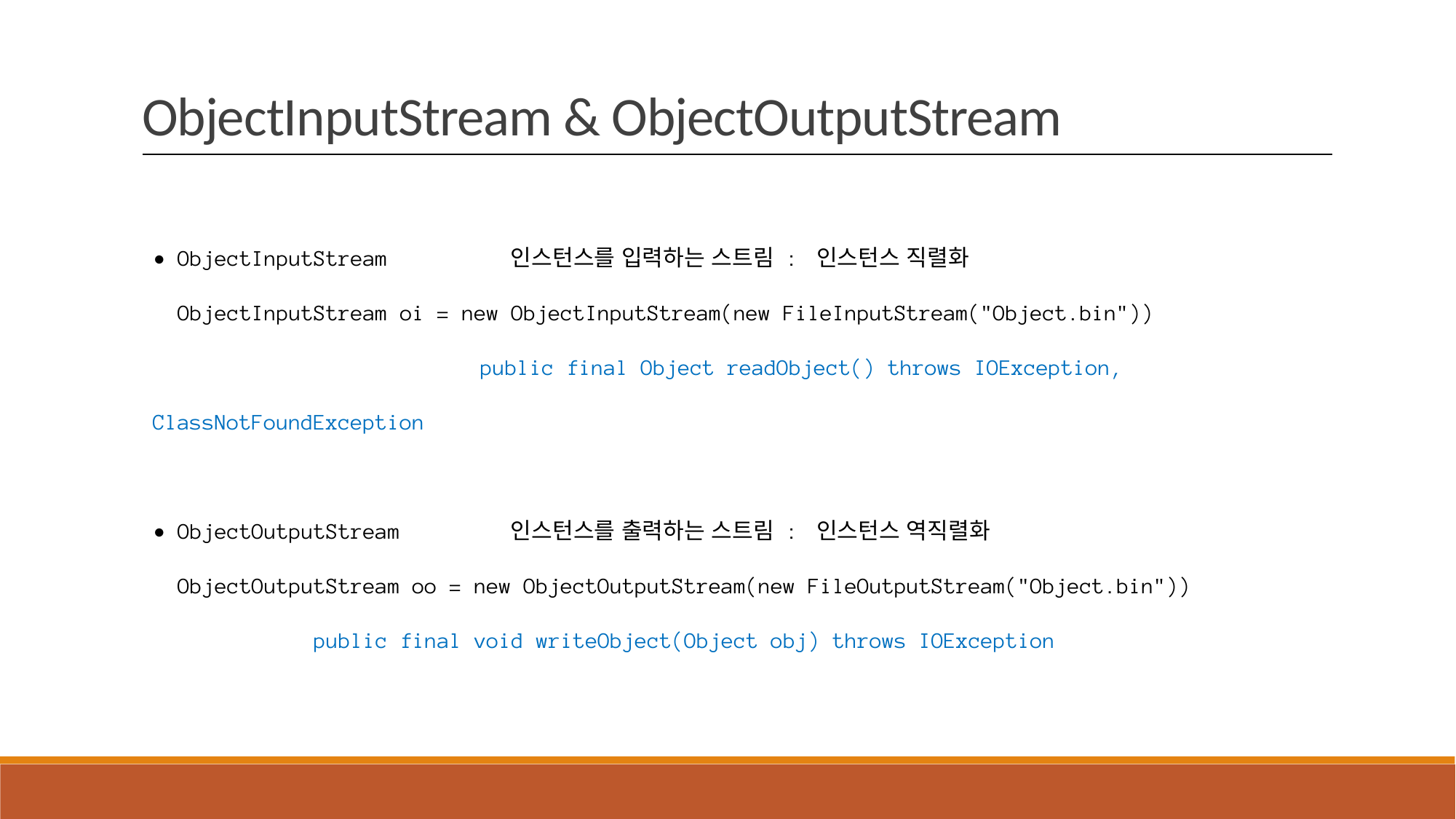

ObjectInputStream & ObjectOutputStream
• ObjectInputStream 	  인스턴스를 입력하는 스트림 : 인스턴스 직렬화
  ObjectInputStream oi = new ObjectInputStream(new FileInputStream("Object.bin"))
 			public final Object readObject() throws IOException, ClassNotFoundException

• ObjectOutputStream 	  인스턴스를 출력하는 스트림 : 인스턴스 역직렬화
  ObjectOutputStream oo = new ObjectOutputStream(new FileOutputStream("Object.bin"))
             public final void writeObject(Object obj) throws IOException